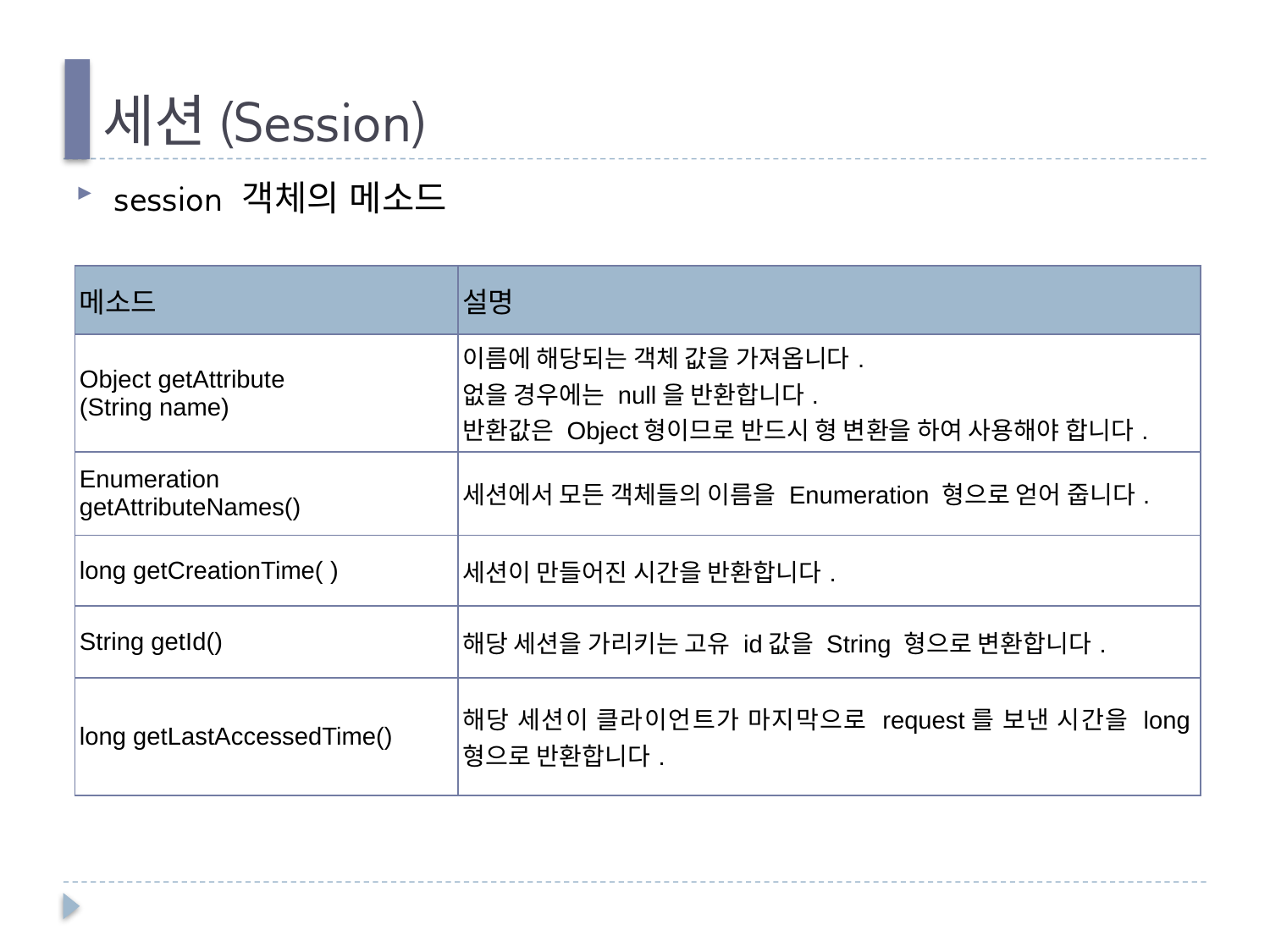

# 세션(Session)
session 객체의 메소드
| 메소드 | 설명 |
| --- | --- |
| Object getAttribute (String name) | 이름에 해당되는 객체 값을 가져옵니다. 없을 경우에는 null을 반환합니다. 반환값은 Object형이므로 반드시 형 변환을 하여 사용해야 합니다. |
| Enumeration getAttributeNames() | 세션에서 모든 객체들의 이름을 Enumeration 형으로 얻어 줍니다. |
| long getCreationTime( ) | 세션이 만들어진 시간을 반환합니다. |
| String getId() | 해당 세션을 가리키는 고유 id값을 String 형으로 변환합니다. |
| long getLastAccessedTime() | 해당 세션이 클라이언트가 마지막으로 request를 보낸 시간을 long형으로 반환합니다. |